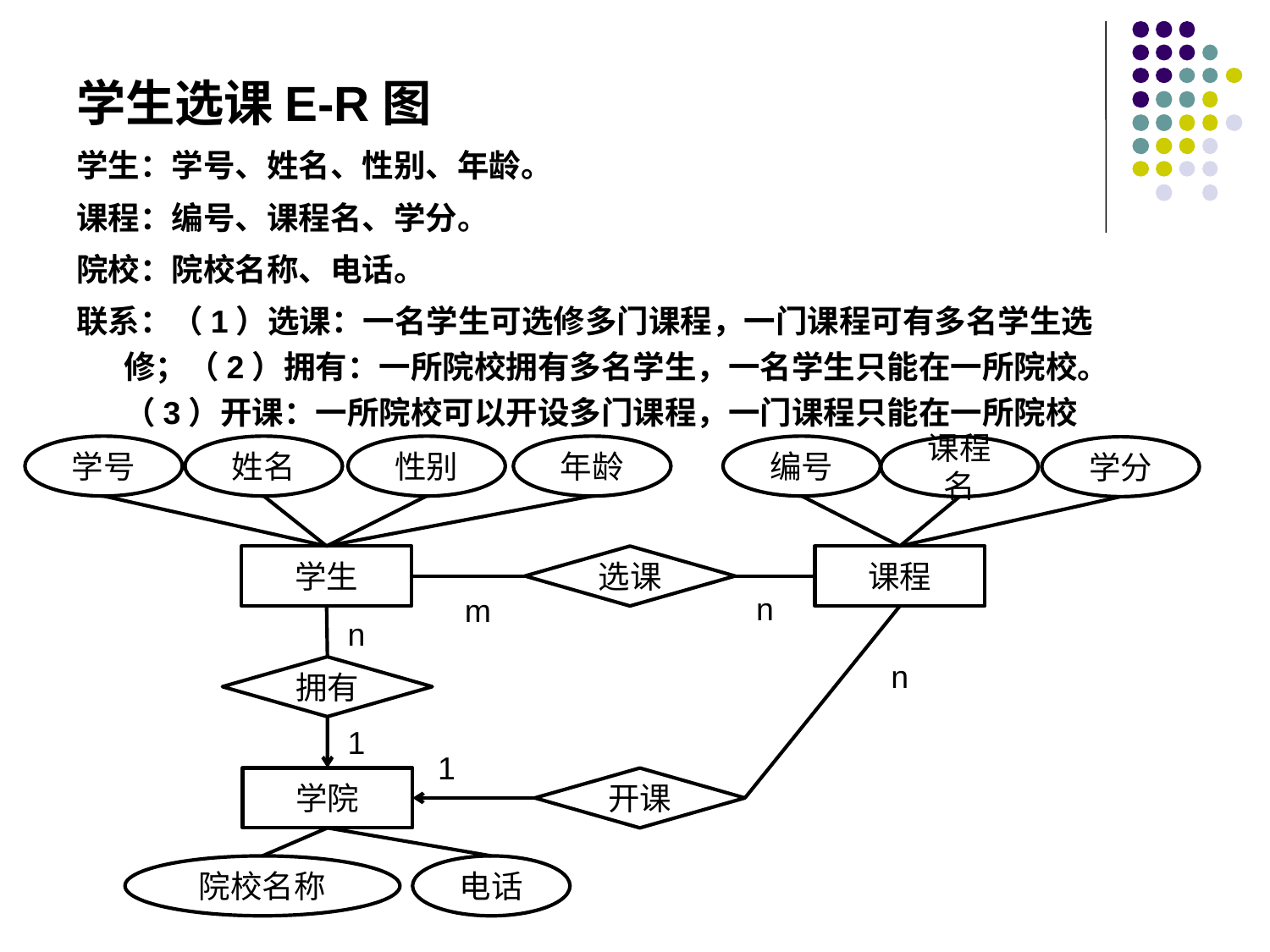

学生选课E-R图
学生：学号、姓名、性别、年龄。
课程：编号、课程名、学分。
院校：院校名称、电话。
联系：（1）选课：一名学生可选修多门课程，一门课程可有多名学生选修；（2）拥有：一所院校拥有多名学生，一名学生只能在一所院校。（3）开课：一所院校可以开设多门课程，一门课程只能在一所院校
学号
姓名
性别
年龄
编号
课程名
学分
学生
选课
课程
n
m
n
n
拥有
1
1
学院
开课
院校名称
电话